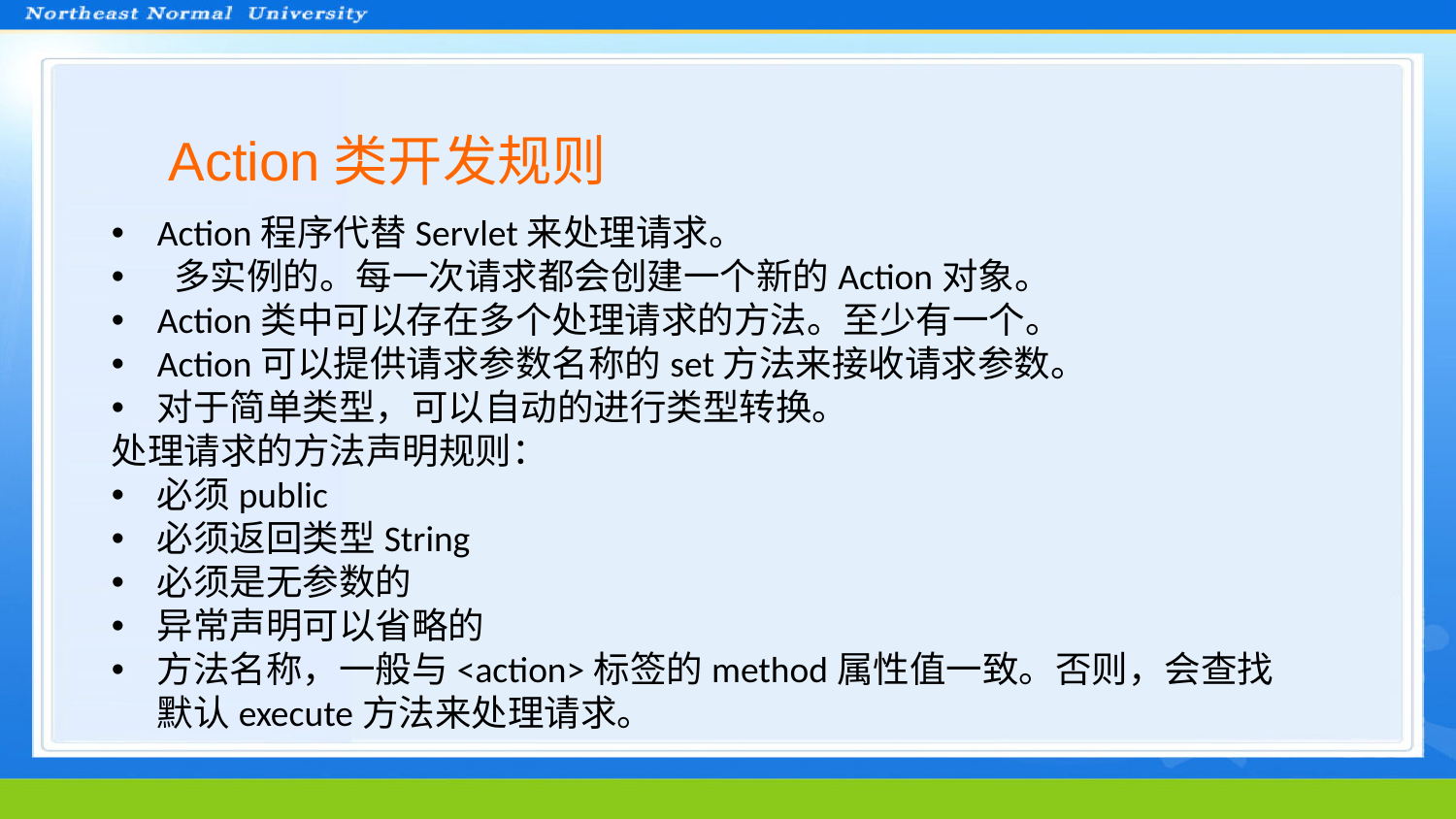

Action类开发规则
Action程序代替Servlet来处理请求。
 多实例的。每一次请求都会创建一个新的Action对象。
Action类中可以存在多个处理请求的方法。至少有一个。
Action可以提供请求参数名称的set方法来接收请求参数。
对于简单类型，可以自动的进行类型转换。
处理请求的方法声明规则：
必须public
必须返回类型String
必须是无参数的
异常声明可以省略的
方法名称，一般与<action>标签的method属性值一致。否则，会查找默认execute方法来处理请求。